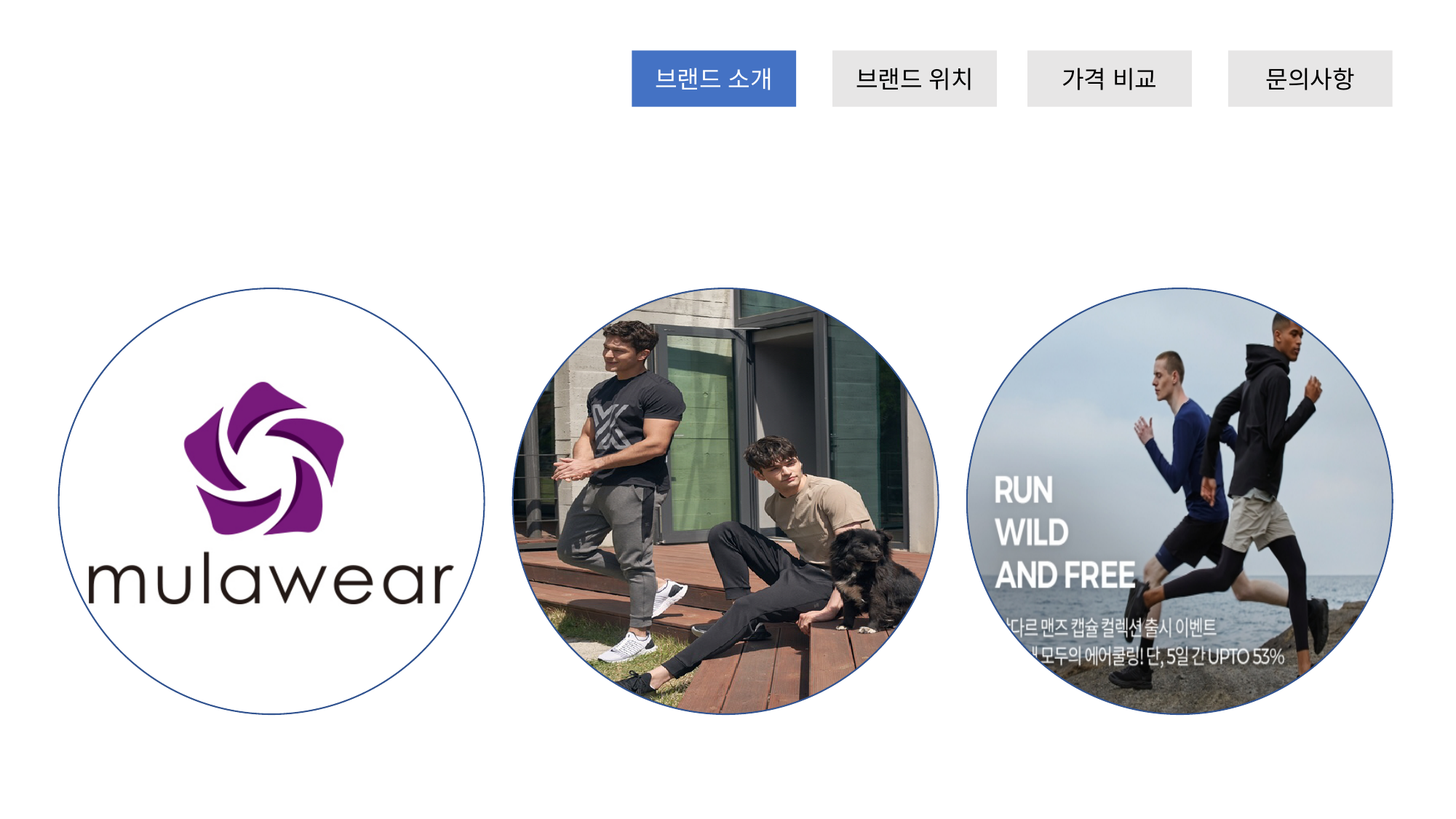

브랜드 소개
브랜드 위치
가격 비교
문의사항